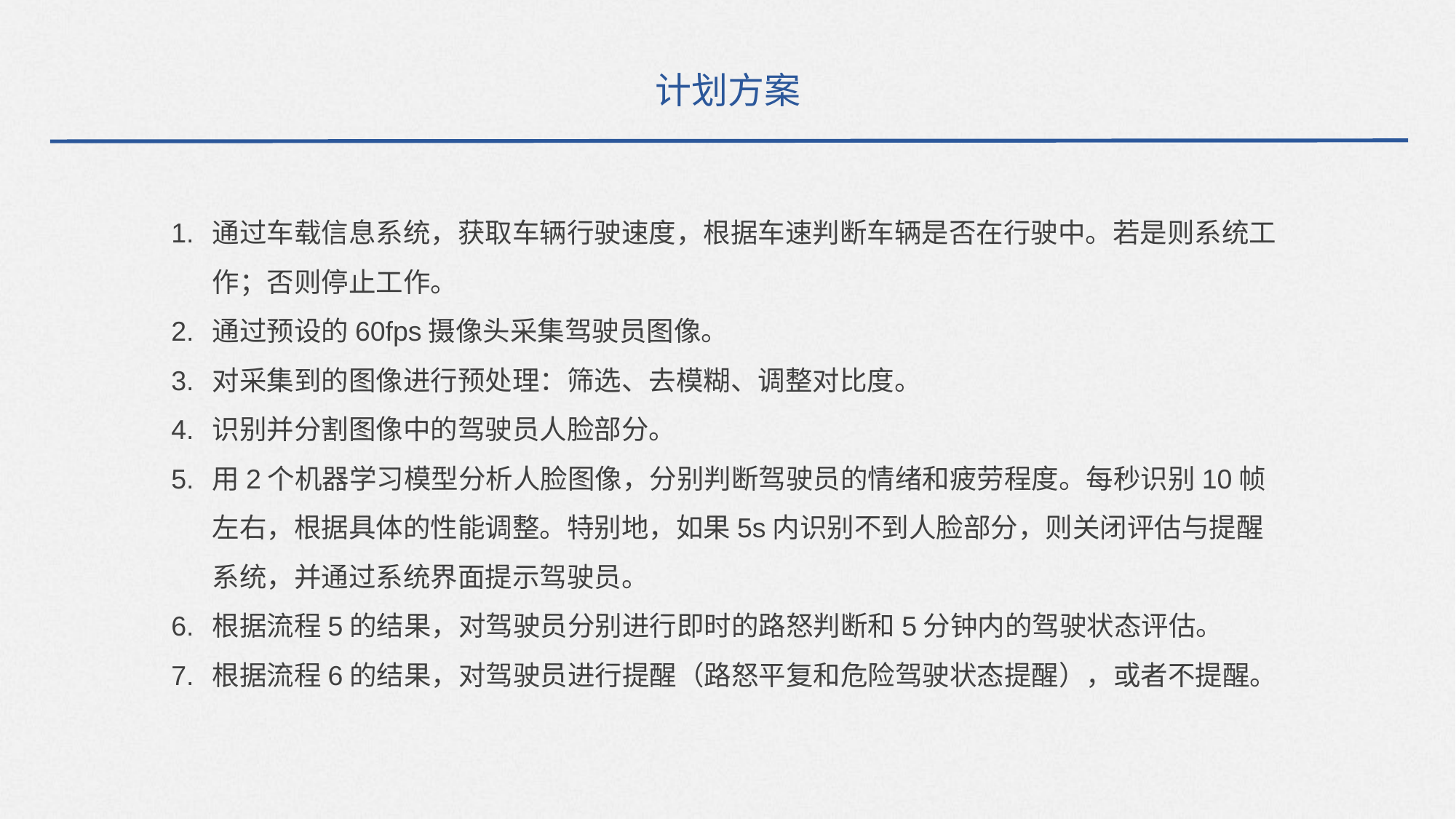

计划方案
通过车载信息系统，获取车辆行驶速度，根据车速判断车辆是否在行驶中。若是则系统工作；否则停止工作。
通过预设的60fps摄像头采集驾驶员图像。
对采集到的图像进行预处理：筛选、去模糊、调整对比度。
识别并分割图像中的驾驶员人脸部分。
用2个机器学习模型分析人脸图像，分别判断驾驶员的情绪和疲劳程度。每秒识别10帧左右，根据具体的性能调整。特别地，如果5s内识别不到人脸部分，则关闭评估与提醒系统，并通过系统界面提示驾驶员。
根据流程5的结果，对驾驶员分别进行即时的路怒判断和5分钟内的驾驶状态评估。
根据流程6的结果，对驾驶员进行提醒（路怒平复和危险驾驶状态提醒），或者不提醒。